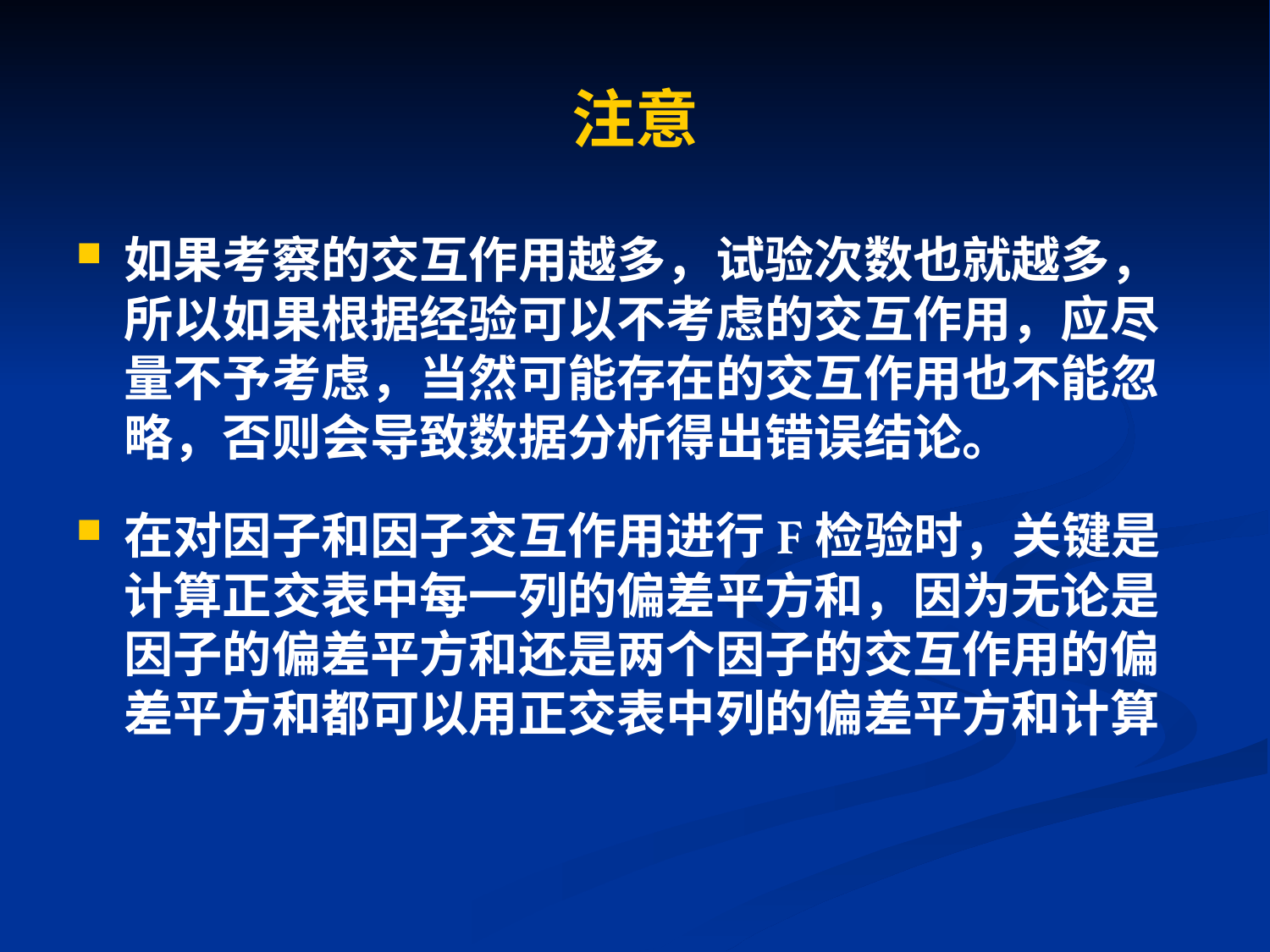

注意
如果考察的交互作用越多，试验次数也就越多，所以如果根据经验可以不考虑的交互作用，应尽量不予考虑，当然可能存在的交互作用也不能忽略，否则会导致数据分析得出错误结论。
在对因子和因子交互作用进行F检验时，关键是计算正交表中每一列的偏差平方和，因为无论是因子的偏差平方和还是两个因子的交互作用的偏差平方和都可以用正交表中列的偏差平方和计算